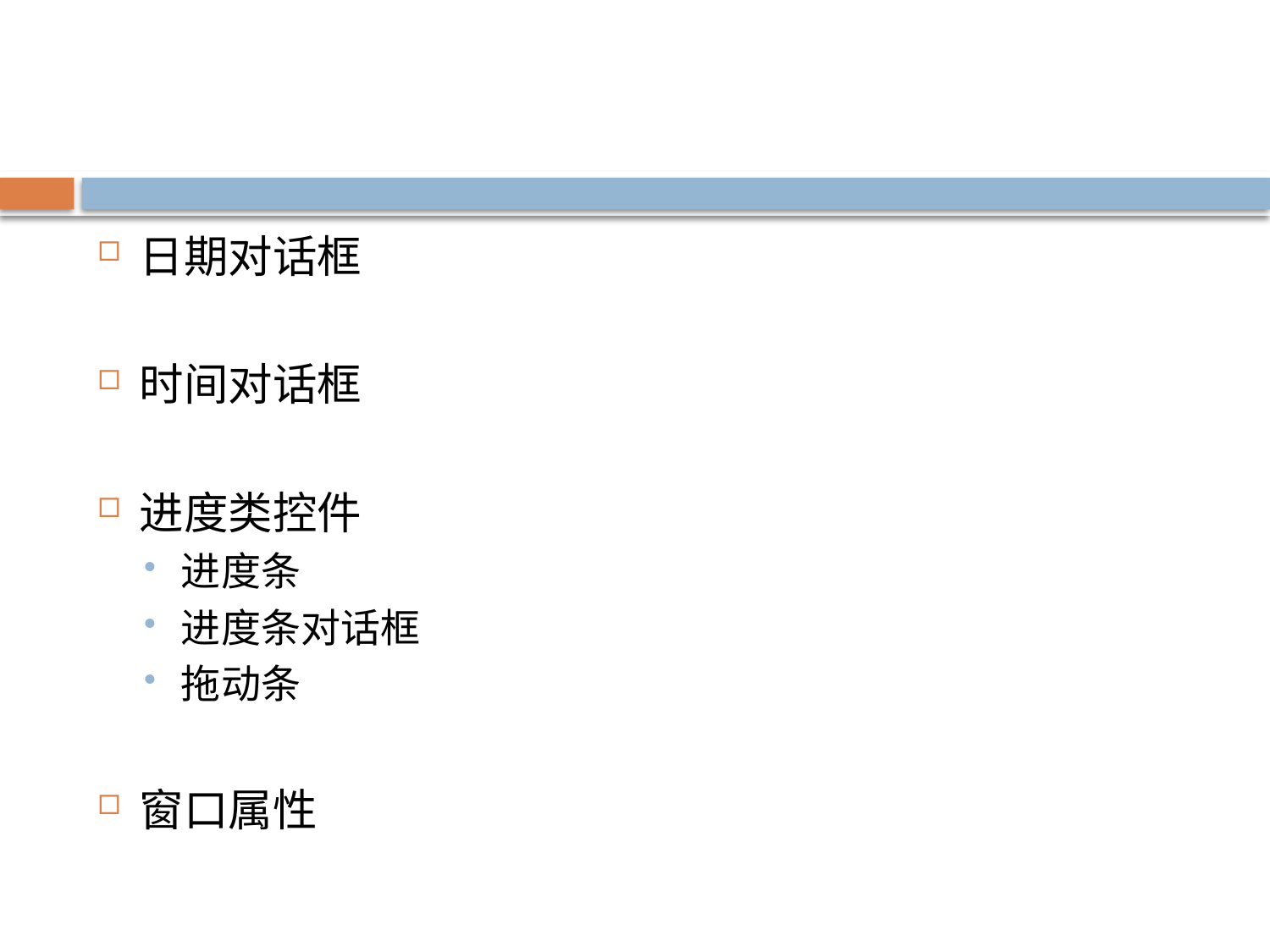

#
日期对话框

时间对话框

进度类控件
进度条
进度条对话框
拖动条

窗口属性